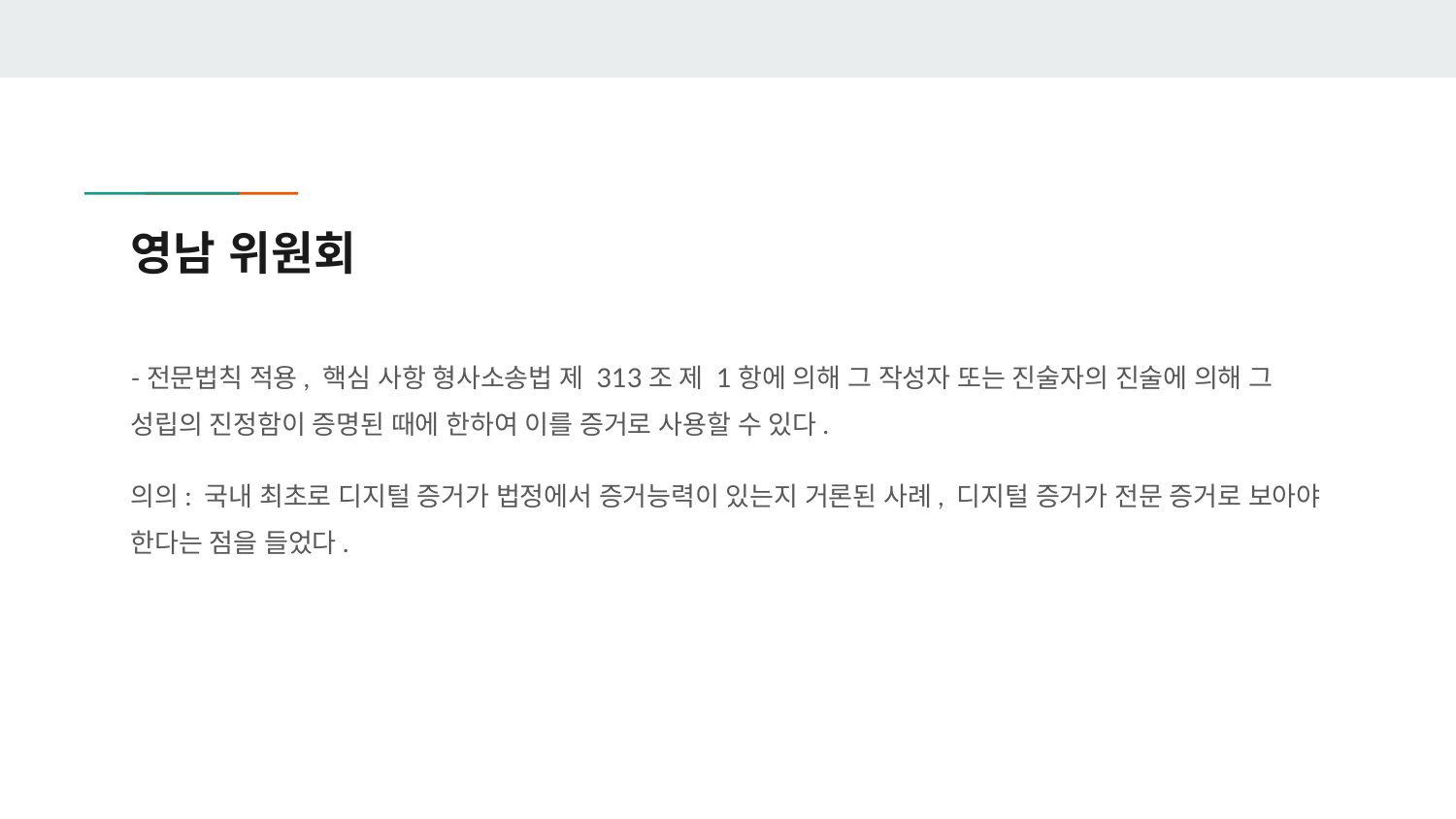

# 영남 위원회
-전문법칙 적용, 핵심 사항 형사소송법 제 313조 제 1항에 의해 그 작성자 또는 진술자의 진술에 의해 그 성립의 진정함이 증명된 때에 한하여 이를 증거로 사용할 수 있다.
의의: 국내 최초로 디지털 증거가 법정에서 증거능력이 있는지 거론된 사례, 디지털 증거가 전문 증거로 보아야 한다는 점을 들었다.